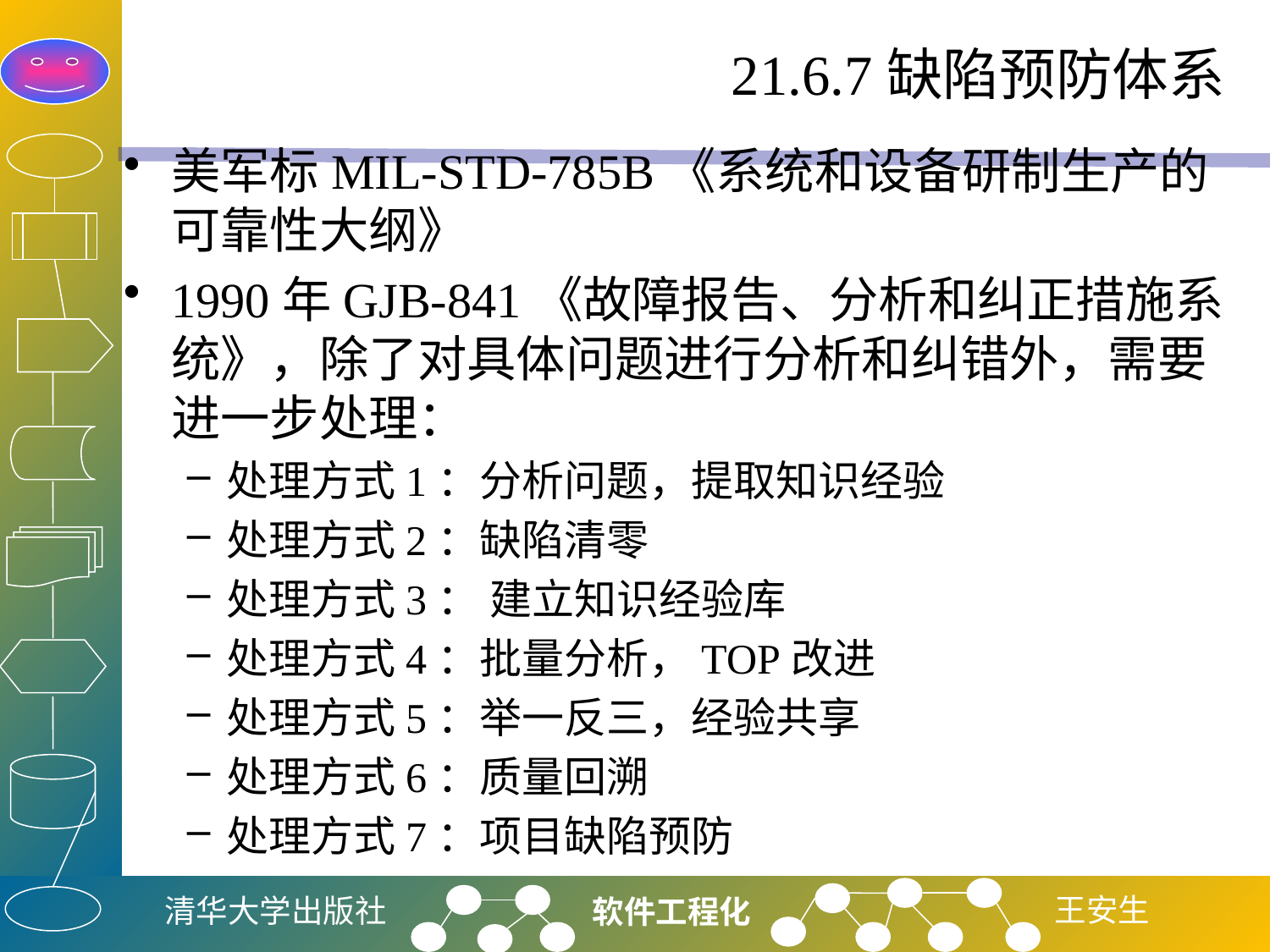

# 21.6.7缺陷预防体系
美军标MIL-STD-785B《系统和设备研制生产的可靠性大纲》
1990年GJB-841《故障报告、分析和纠正措施系统》，除了对具体问题进行分析和纠错外，需要进一步处理：
处理方式1：分析问题，提取知识经验
处理方式2：缺陷清零
处理方式3： 建立知识经验库
处理方式4：批量分析，TOP改进
处理方式5：举一反三，经验共享
处理方式6：质量回溯
处理方式7：项目缺陷预防